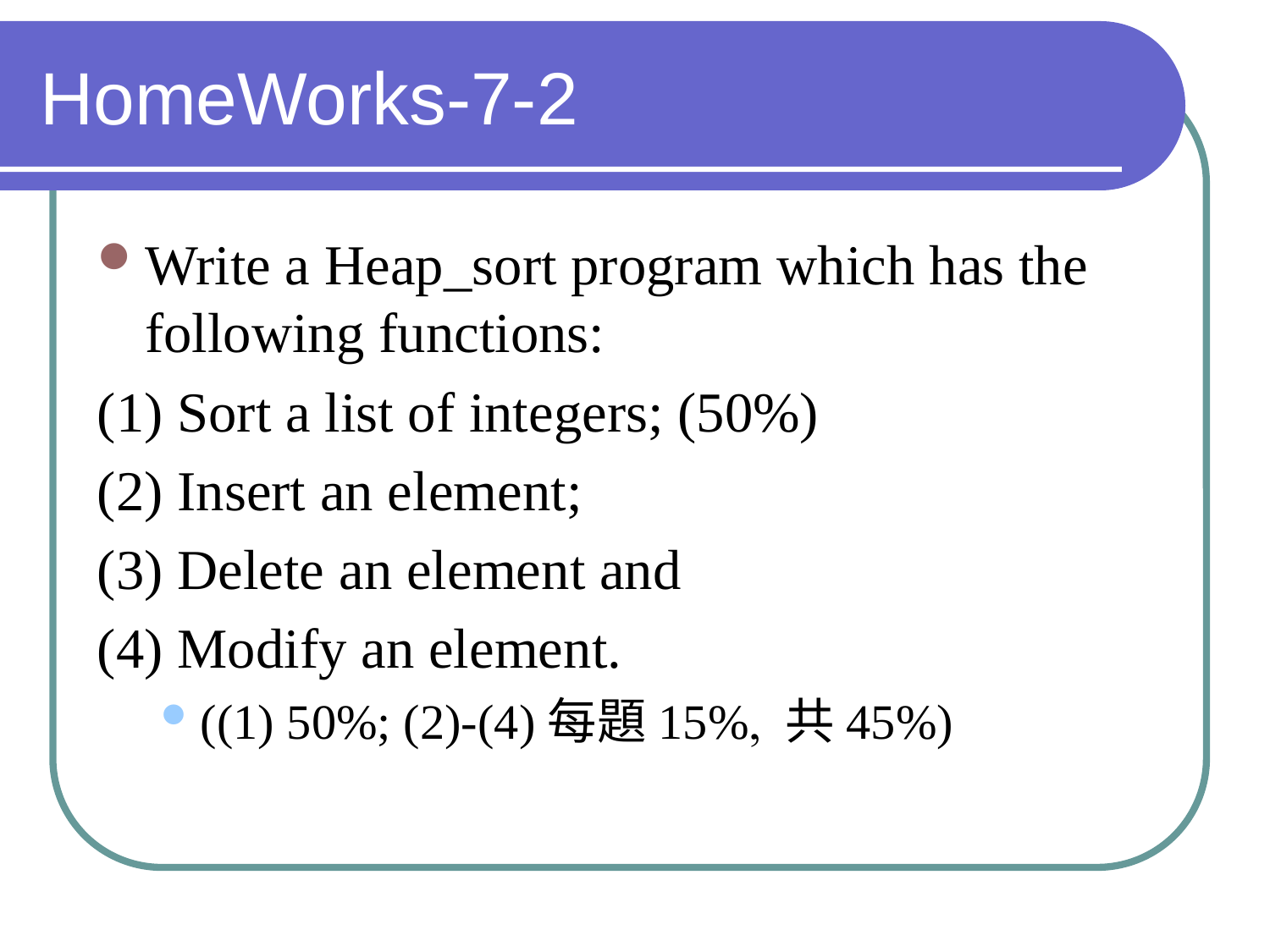

# HomeWorks-7-2
Write a Heap_sort program which has the following functions:
(1) Sort a list of integers; (50%)
(2) Insert an element;
(3) Delete an element and
(4) Modify an element.
((1) 50%; (2)-(4)每題15%, 共45%)